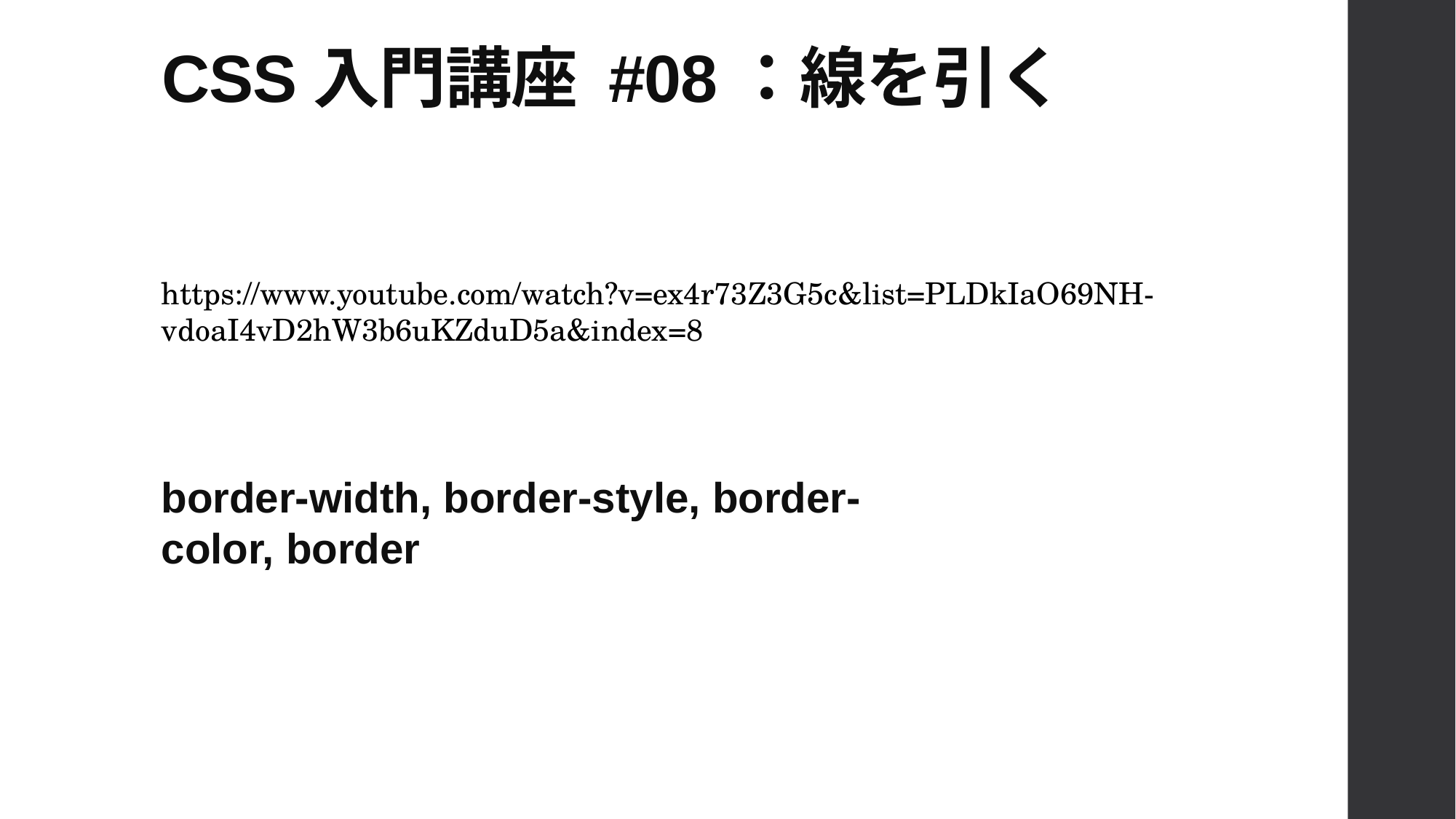

# CSS入門講座 #08：線を引く
https://www.youtube.com/watch?v=ex4r73Z3G5c&list=PLDkIaO69NH-vdoaI4vD2hW3b6uKZduD5a&index=8
border-width, border-style, border-color, border